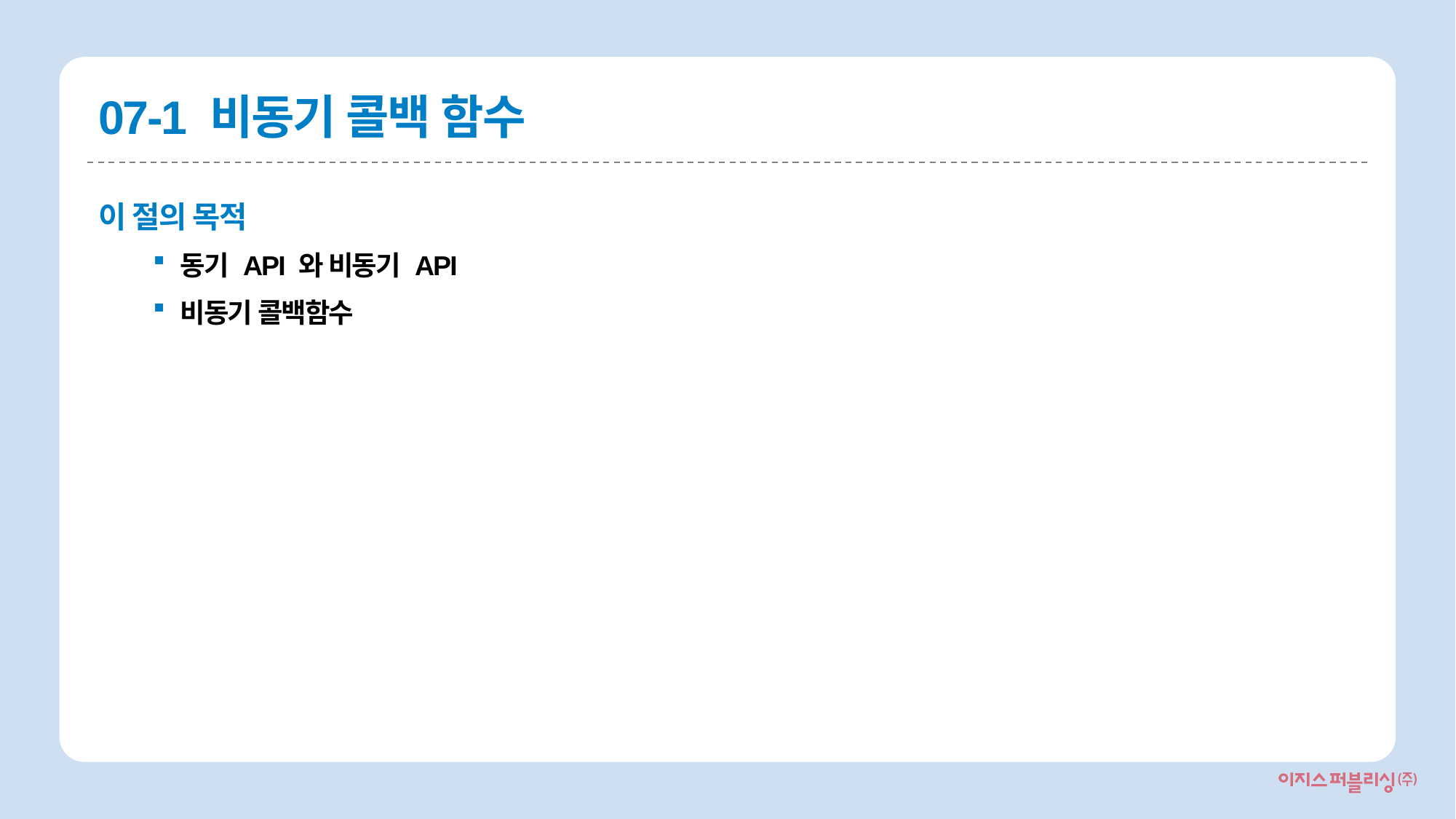

# 07-1 비동기 콜백 함수
이 절의 목적
동기 API 와 비동기 API
비동기 콜백함수